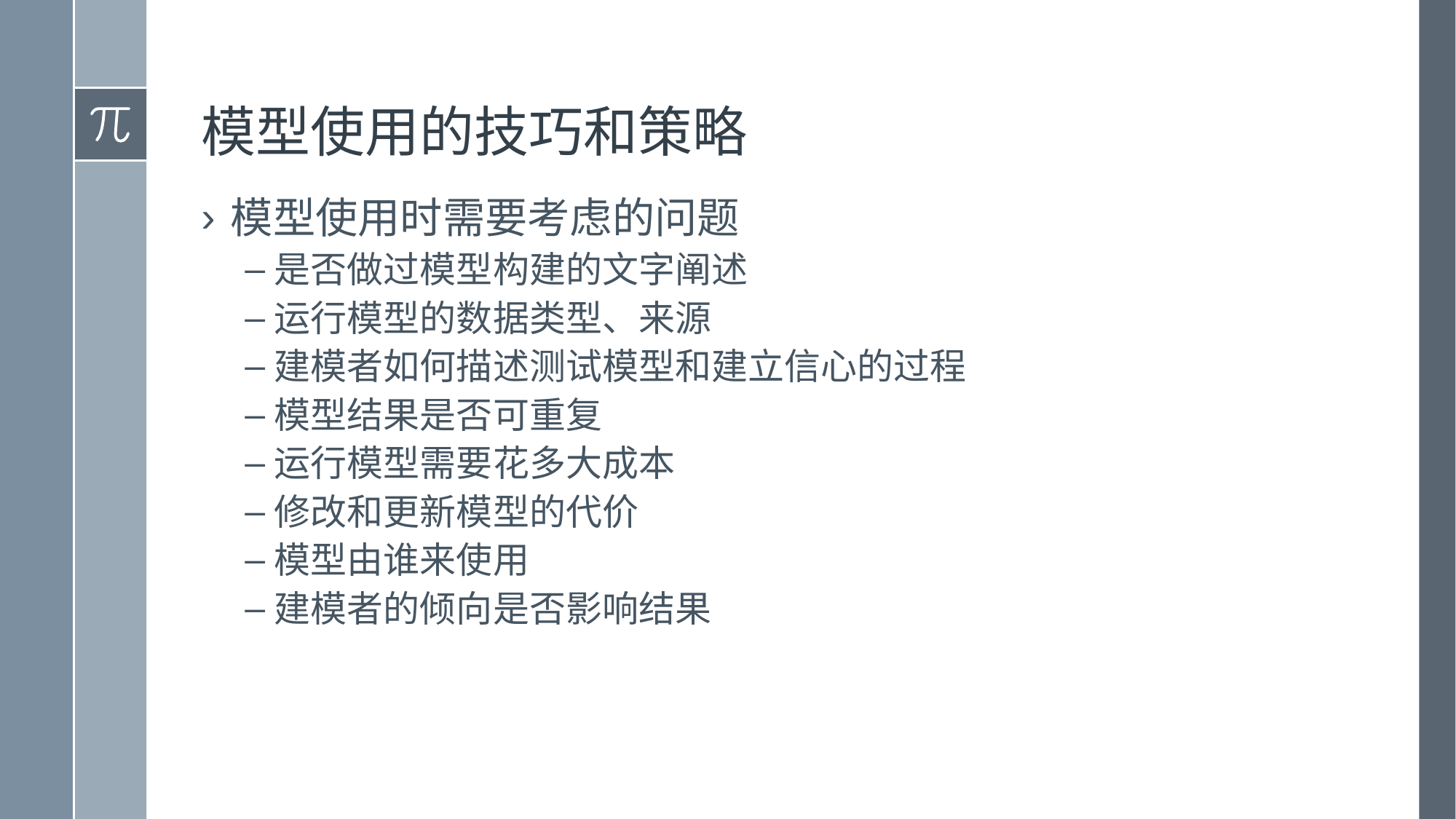

# 模型使用的技巧和策略
模型使用时需要考虑的问题
是否做过模型构建的文字阐述
运行模型的数据类型、来源
建模者如何描述测试模型和建立信心的过程
模型结果是否可重复
运行模型需要花多大成本
修改和更新模型的代价
模型由谁来使用
建模者的倾向是否影响结果